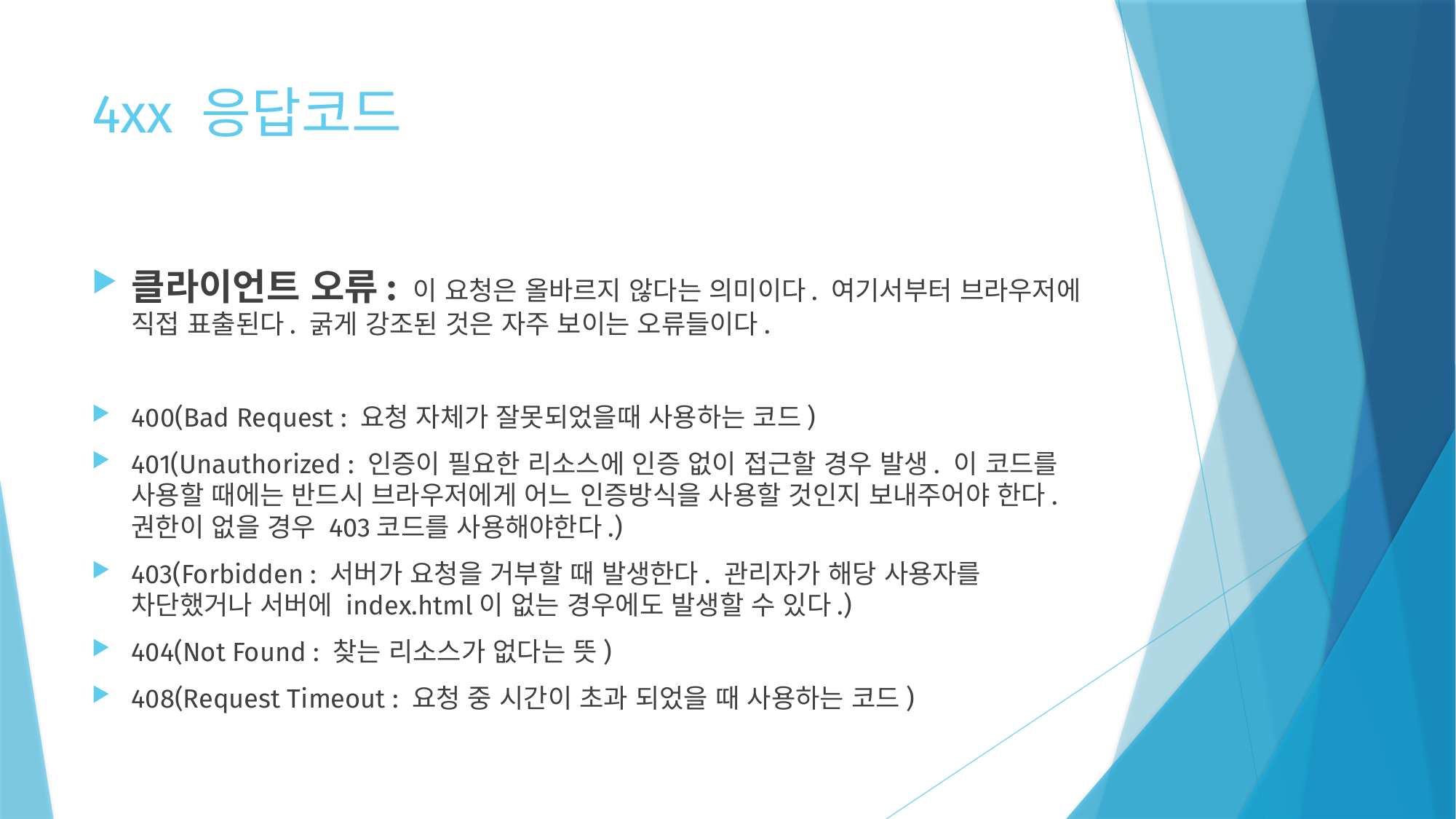

# 4xx 응답코드
클라이언트 오류: 이 요청은 올바르지 않다는 의미이다. 여기서부터 브라우저에 직접 표출된다. 굵게 강조된 것은 자주 보이는 오류들이다.

400(Bad Request : 요청 자체가 잘못되었을때 사용하는 코드)
401(Unauthorized : 인증이 필요한 리소스에 인증 없이 접근할 경우 발생. 이 코드를 사용할 때에는 반드시 브라우저에게 어느 인증방식을 사용할 것인지 보내주어야 한다. 권한이 없을 경우 403코드를 사용해야한다.)
403(Forbidden : 서버가 요청을 거부할 때 발생한다. 관리자가 해당 사용자를 차단했거나 서버에 index.html이 없는 경우에도 발생할 수 있다.)
404(Not Found : 찾는 리소스가 없다는 뜻)
408(Request Timeout : 요청 중 시간이 초과 되었을 때 사용하는 코드)